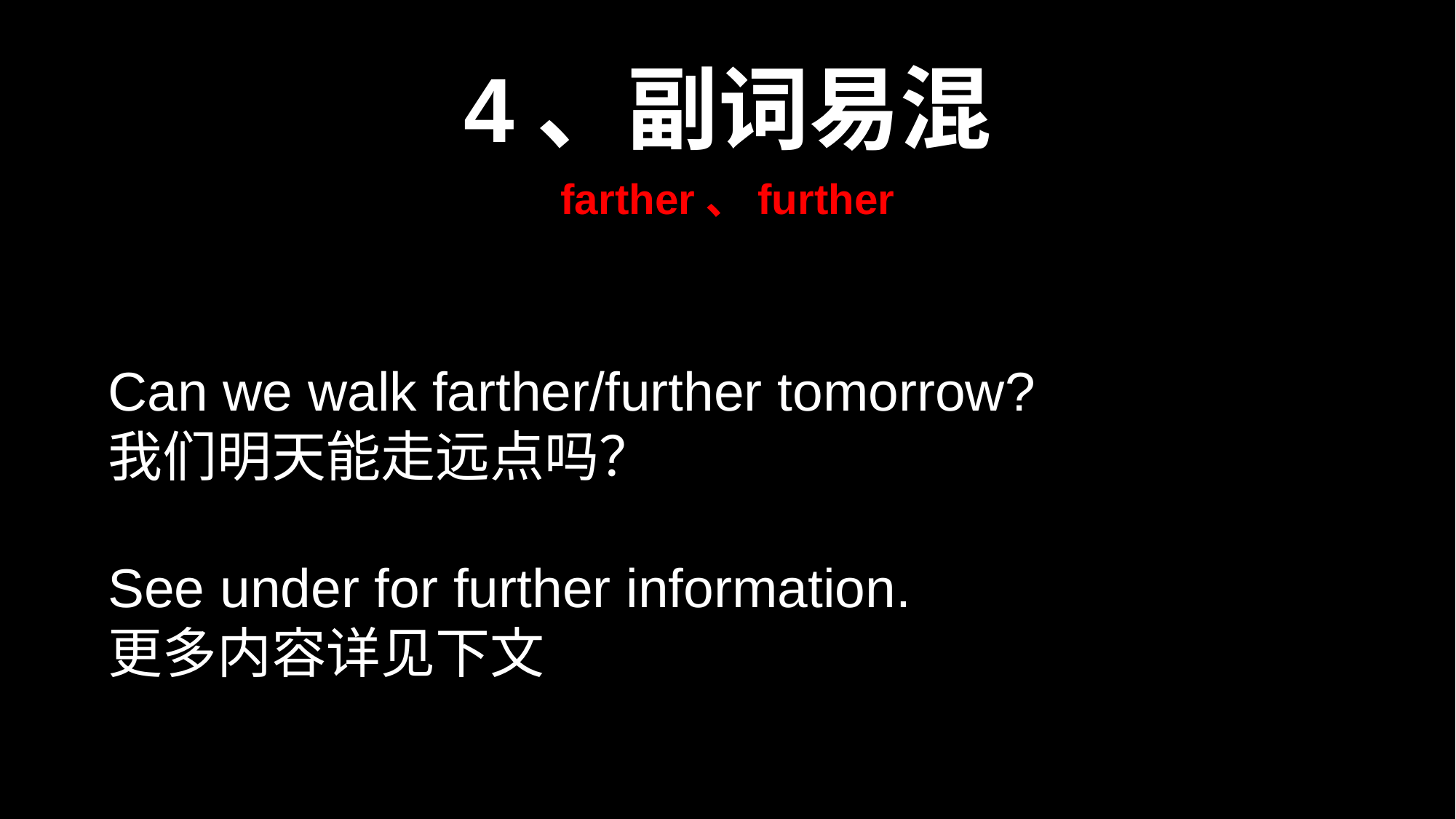

4、副词易混
farther、further
Can we walk farther/further tomorrow?
我们明天能走远点吗？

See under for further information.
更多内容详见下文